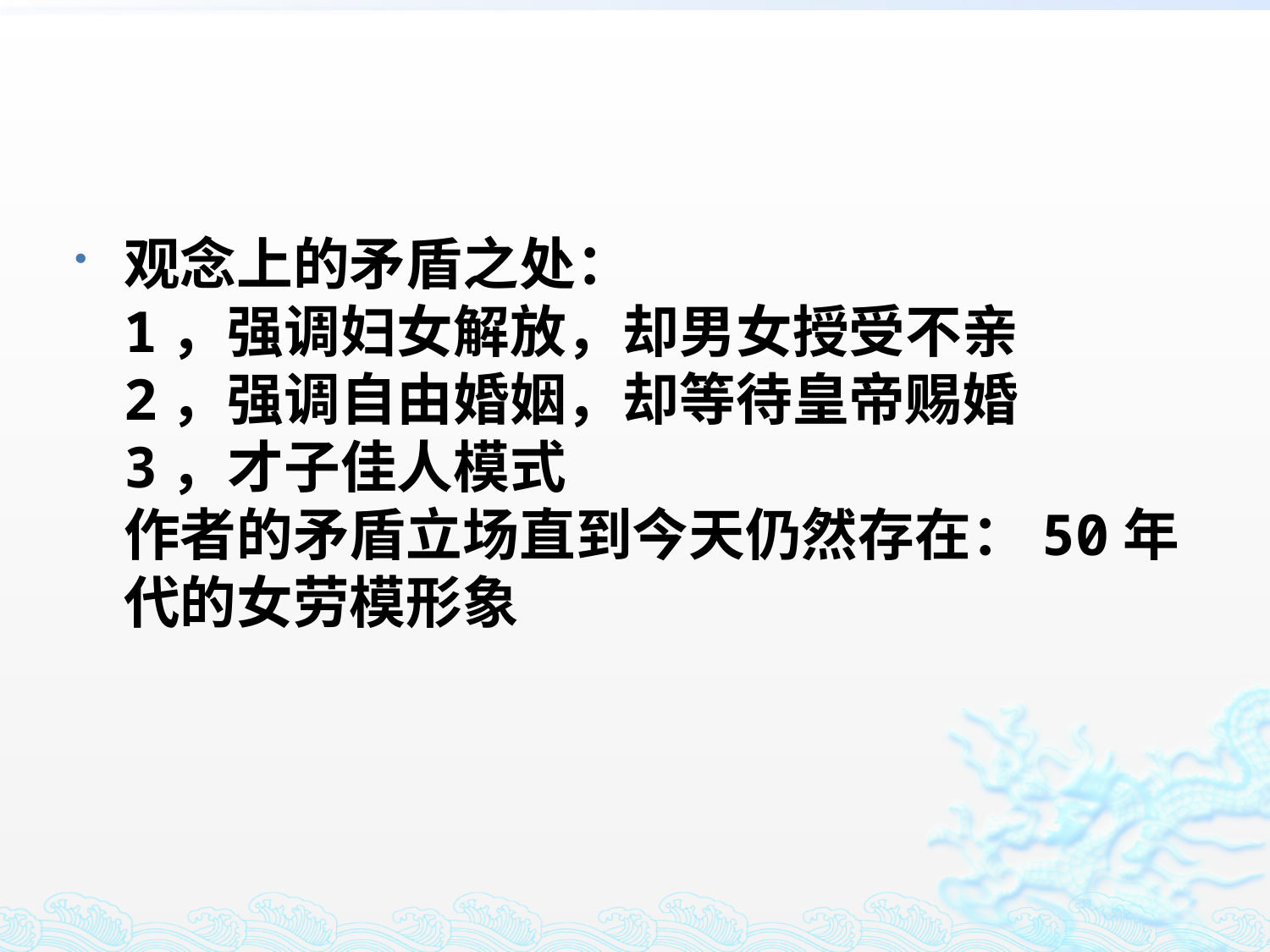

#
观念上的矛盾之处：
1，强调妇女解放，却男女授受不亲
2，强调自由婚姻，却等待皇帝赐婚
3，才子佳人模式
作者的矛盾立场直到今天仍然存在：50年代的女劳模形象